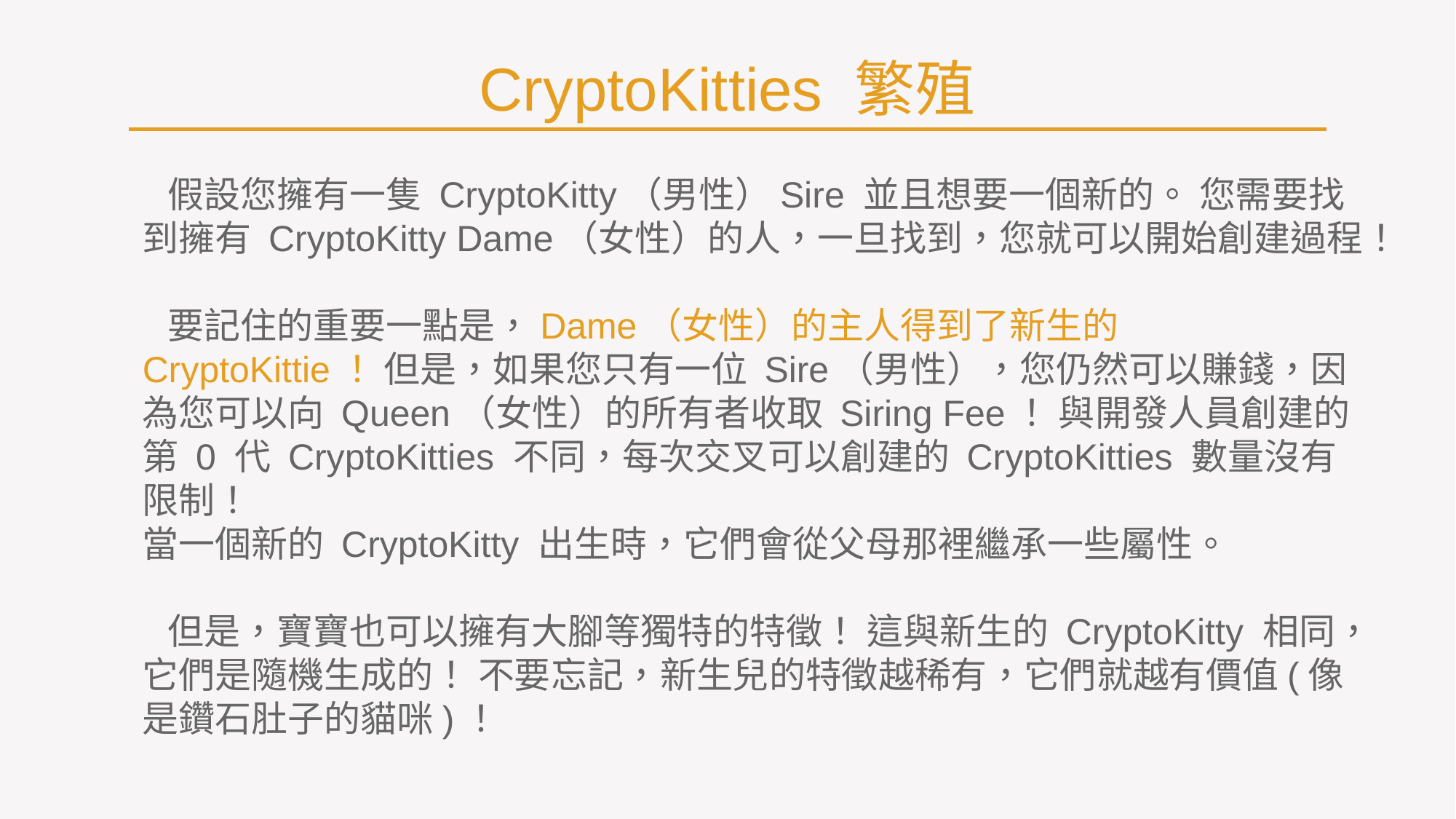

# CryptoKitties 繁殖
  假設您擁有一隻 CryptoKitty（男性）Sire 並且想要一個新的。 您需要找到擁有 CryptoKitty Dame（女性）的人，一旦找到，您就可以開始創建過程！

  要記住的重要一點是，Dame（女性）的主人得到了新生的 CryptoKittie！ 但是，如果您只有一位 Sire（男性），您仍然可以賺錢，因為您可以向 Queen（女性）的所有者收取 Siring Fee！ 與開發人員創建的第 0 代 CryptoKitties 不同，每次交叉可以創建的 CryptoKitties 數量沒有限制！
當一個新的 CryptoKitty 出生時，它們會從父母那裡繼承一些屬性。

  但是，寶寶也可以擁有大腳等獨特的特徵！ 這與新生的 CryptoKitty 相同，它們是隨機生成的！ 不要忘記，新生兒的特徵越稀有，它們就越有價值(像是鑽石肚子的貓咪)！